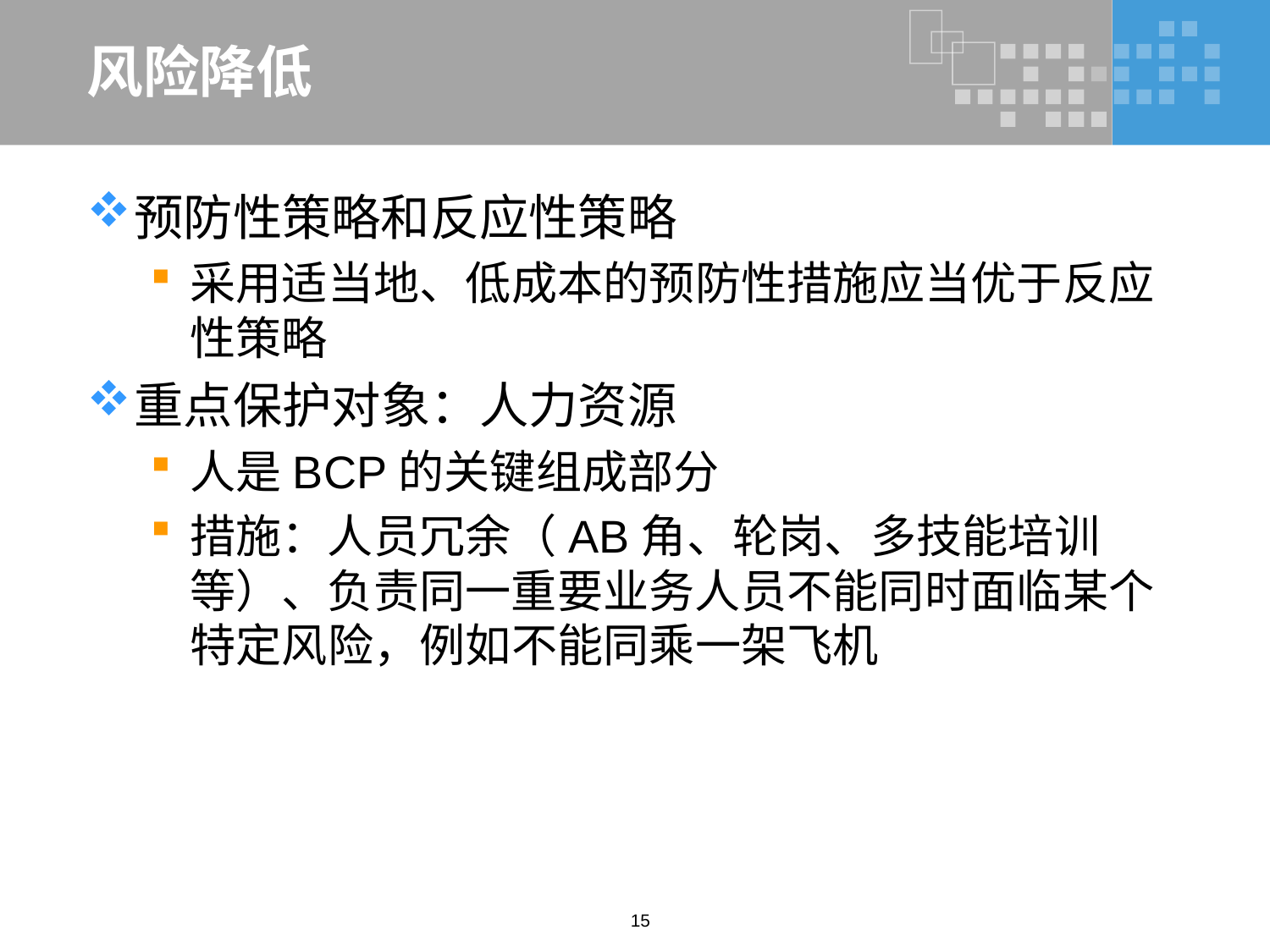

# 风险降低
预防性策略和反应性策略
采用适当地、低成本的预防性措施应当优于反应性策略
重点保护对象：人力资源
人是BCP的关键组成部分
措施：人员冗余（AB角、轮岗、多技能培训等）、负责同一重要业务人员不能同时面临某个特定风险，例如不能同乘一架飞机
15